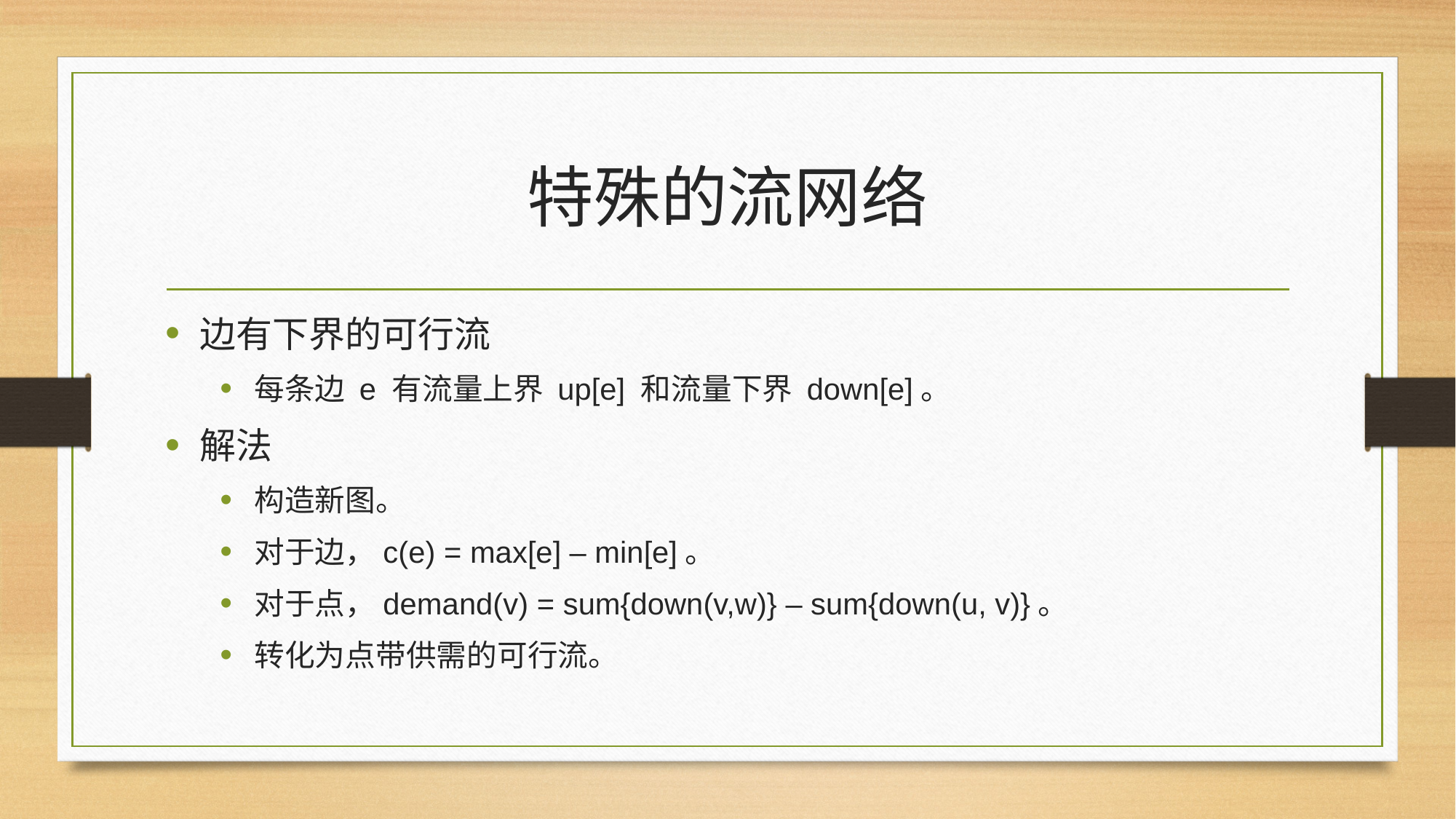

# 特殊的流网络
边有下界的可行流
每条边 e 有流量上界 up[e] 和流量下界 down[e]。
解法
构造新图。
对于边，c(e) = max[e] – min[e]。
对于点，demand(v) = sum{down(v,w)} – sum{down(u, v)}。
转化为点带供需的可行流。